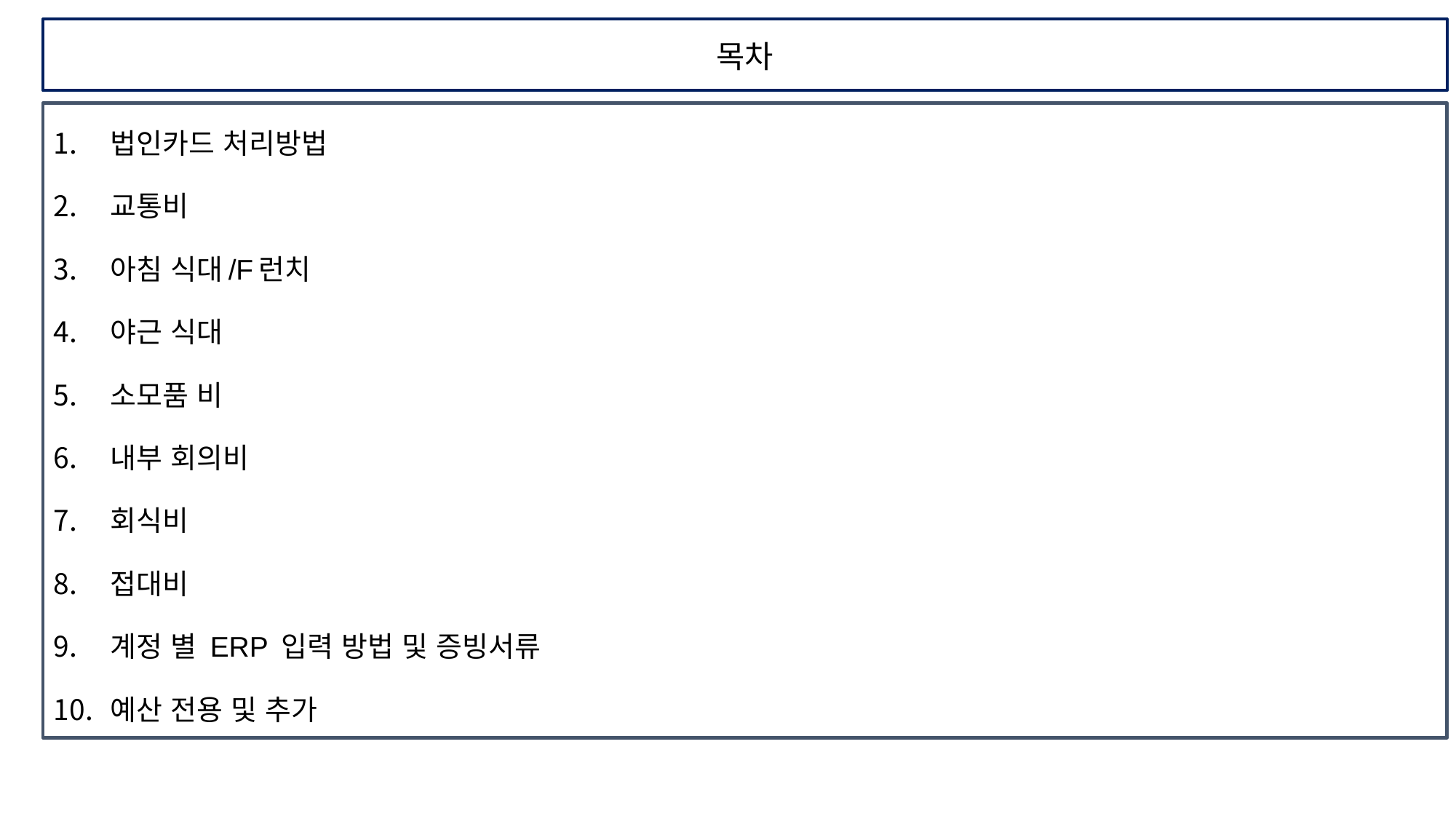

목차
법인카드 처리방법
교통비
아침 식대/F런치
야근 식대
소모품 비
내부 회의비
회식비
접대비
계정 별 ERP 입력 방법 및 증빙서류
예산 전용 및 추가